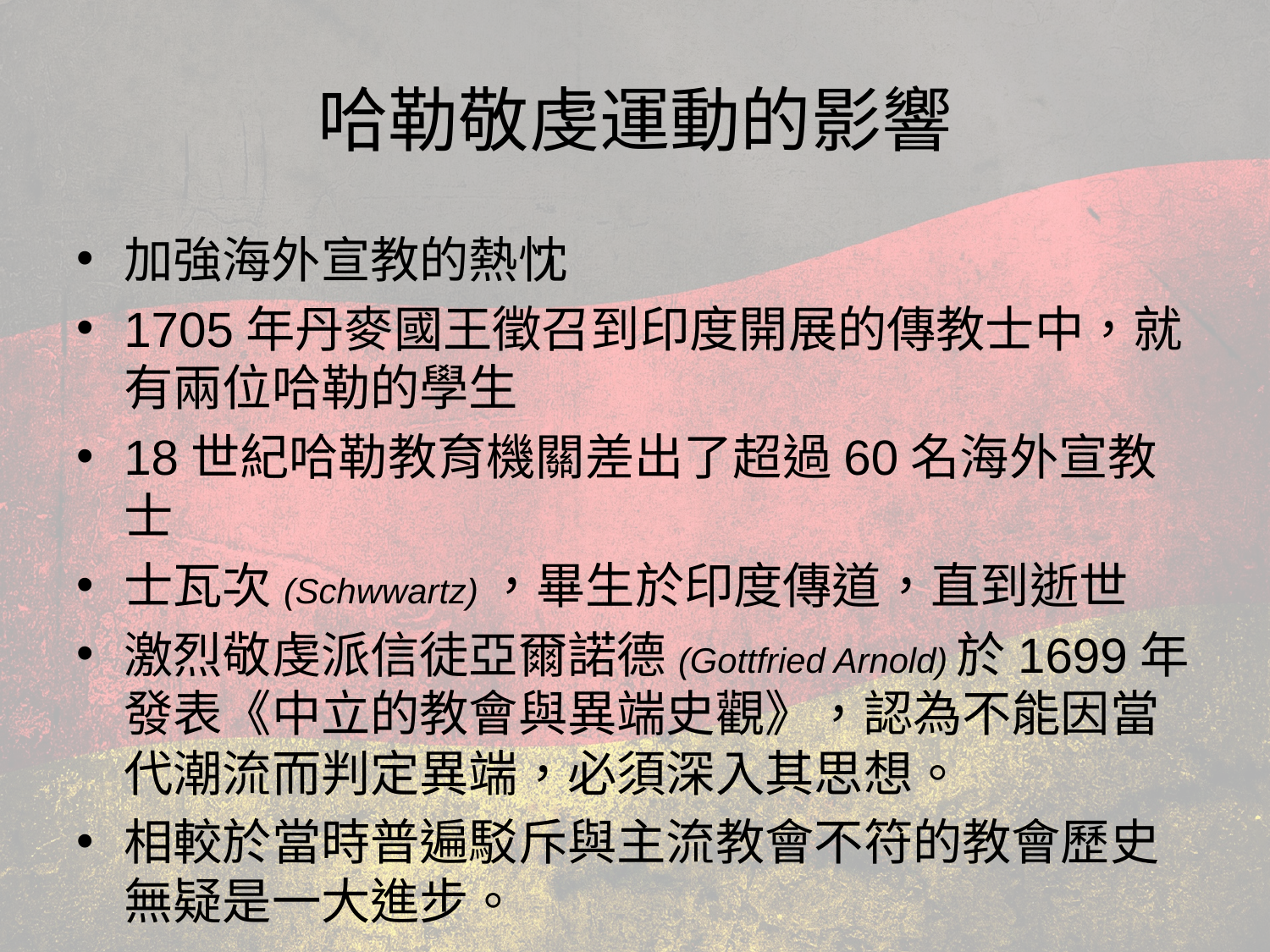

# 哈勒敬虔運動的影響
加強海外宣教的熱忱
1705年丹麥國王徵召到印度開展的傳教士中，就有兩位哈勒的學生
18世紀哈勒教育機關差出了超過60名海外宣教士
士瓦次(Schwwartz)，畢生於印度傳道，直到逝世
激烈敬虔派信徒亞爾諾德(Gottfried Arnold)於1699年發表《中立的教會與異端史觀》，認為不能因當代潮流而判定異端，必須深入其思想。
相較於當時普遍駁斥與主流教會不符的教會歷史無疑是一大進步。